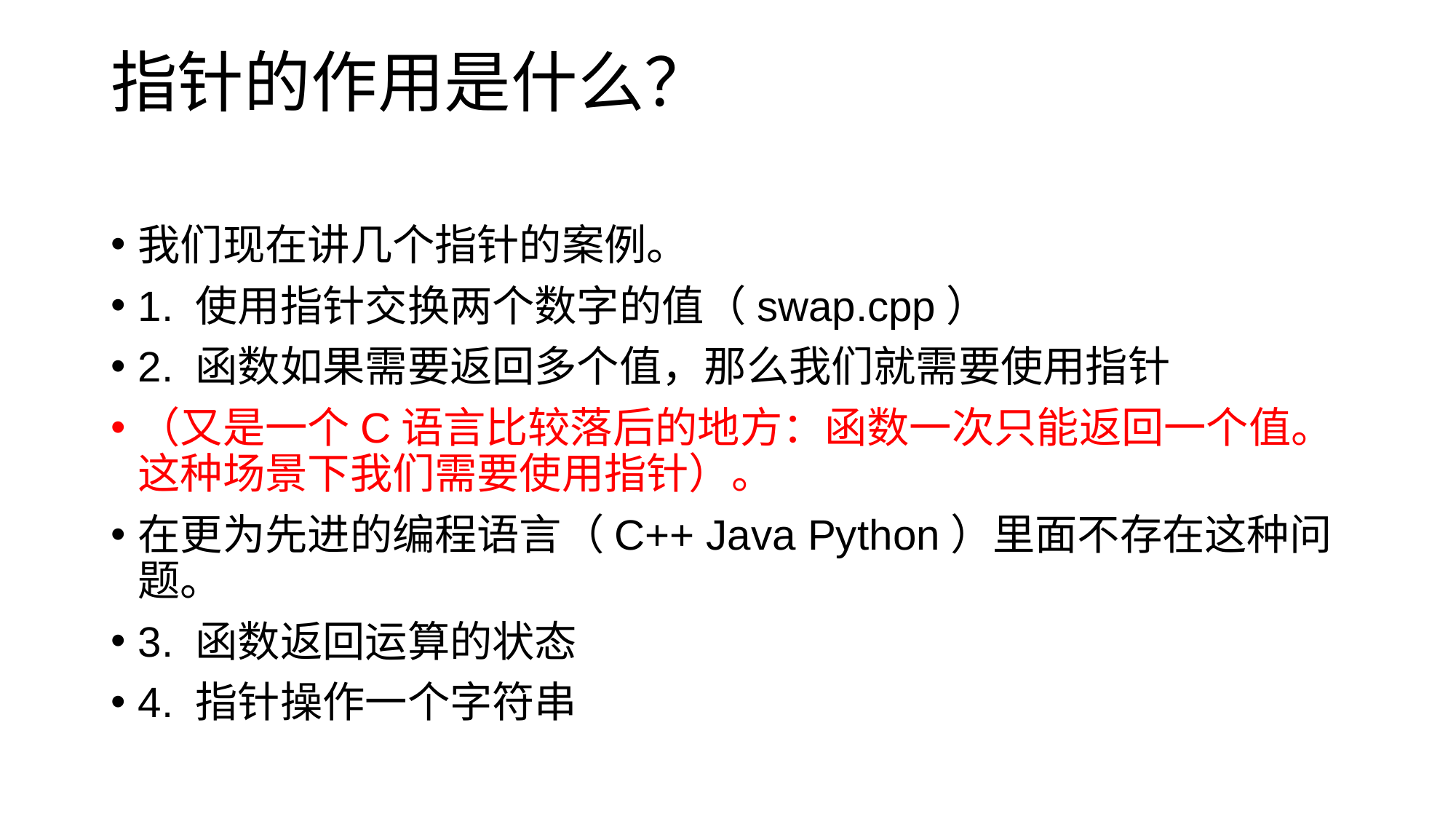

# 指针的作用是什么？
我们现在讲几个指针的案例。
1. 使用指针交换两个数字的值（swap.cpp）
2. 函数如果需要返回多个值，那么我们就需要使用指针
（又是一个C语言比较落后的地方：函数一次只能返回一个值。这种场景下我们需要使用指针）。
在更为先进的编程语言（C++ Java Python）里面不存在这种问题。
3. 函数返回运算的状态
4. 指针操作一个字符串